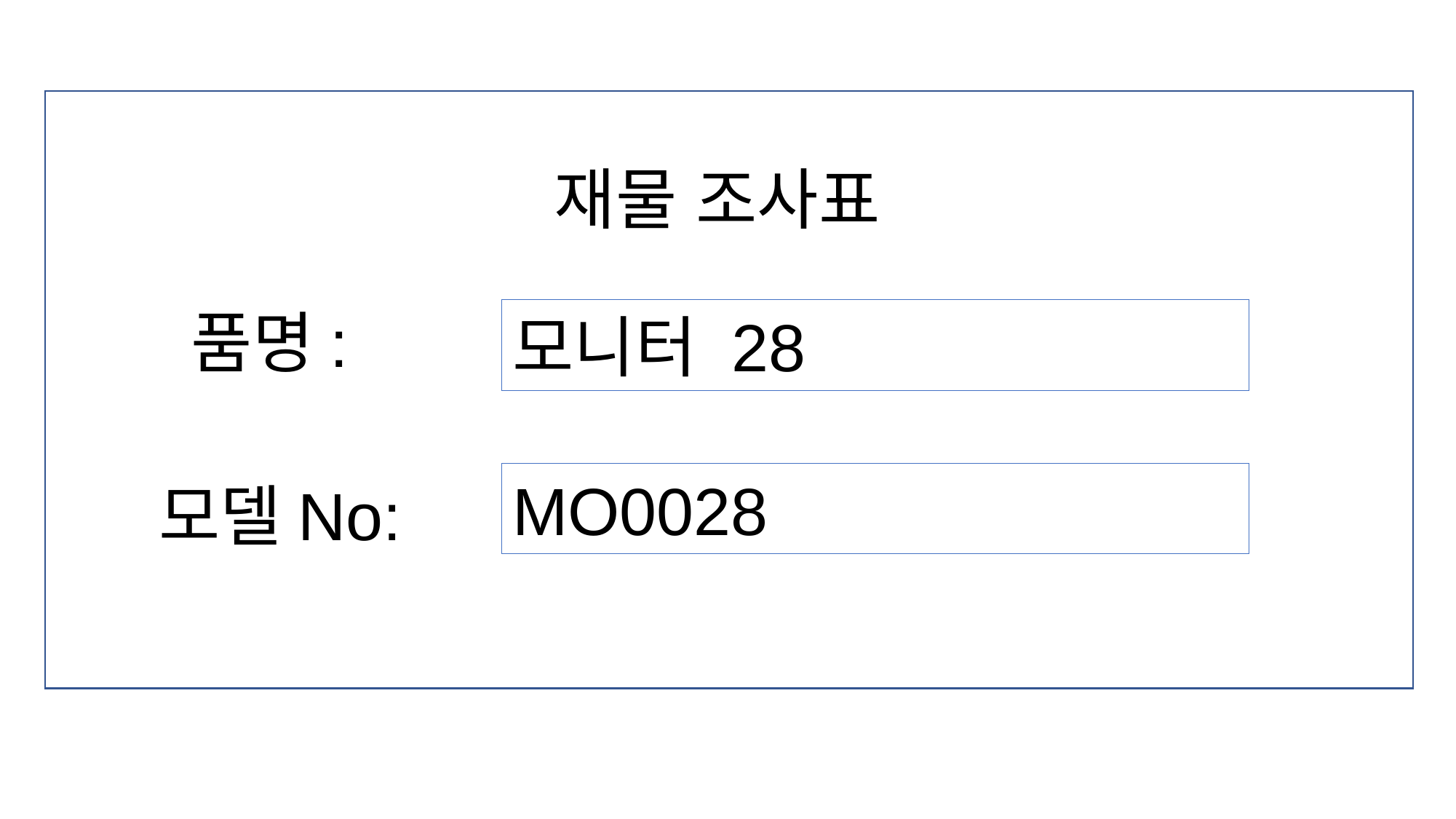

재물 조사표
품명:
모니터 28
MO0028
모델No: